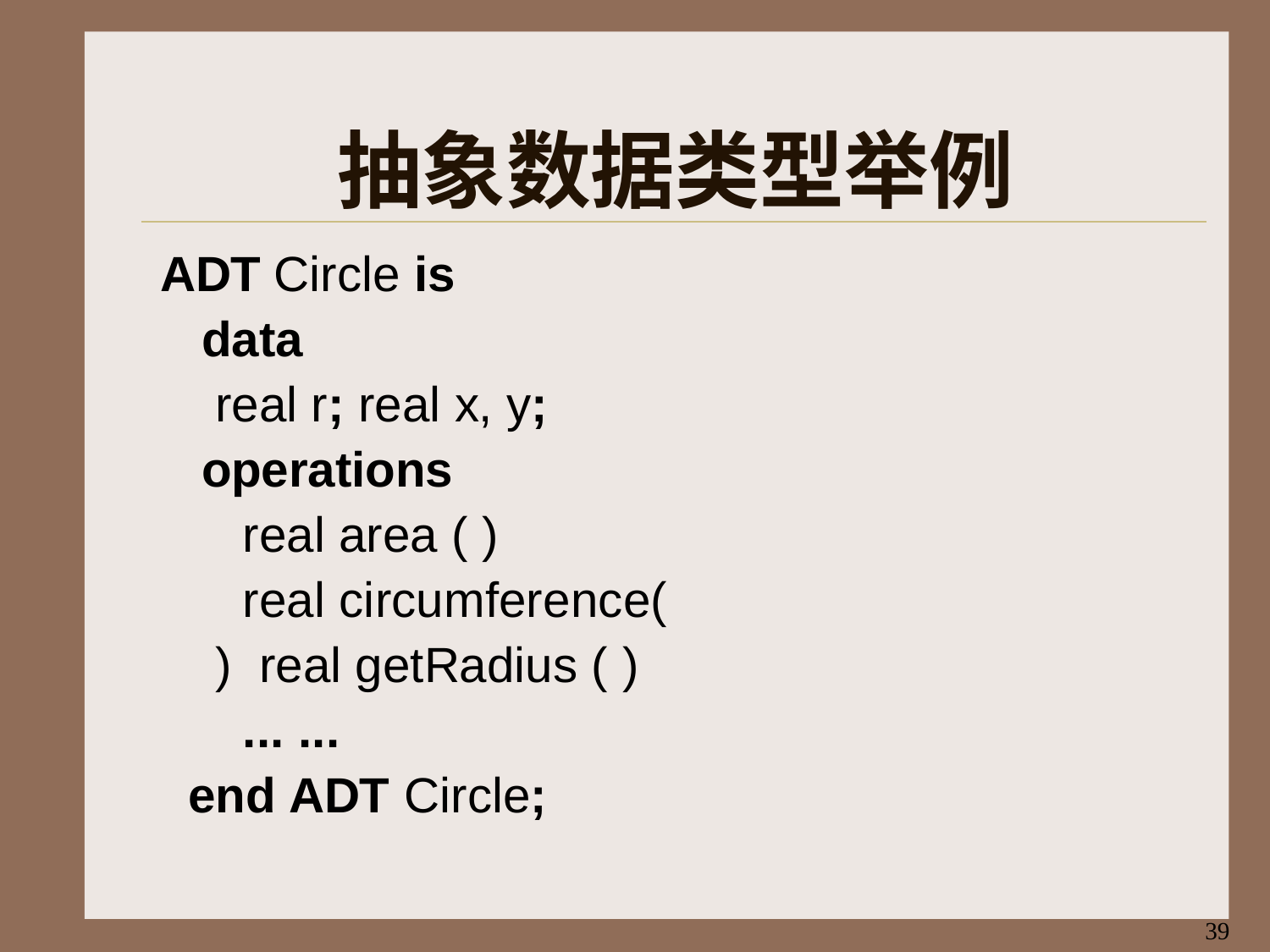

# 抽象数据类型举例

ADT Circle is  data
real r; real x, y;  operations
real area ( )
real circumference( )  real getRadius ( )
... ...
end ADT Circle;
39